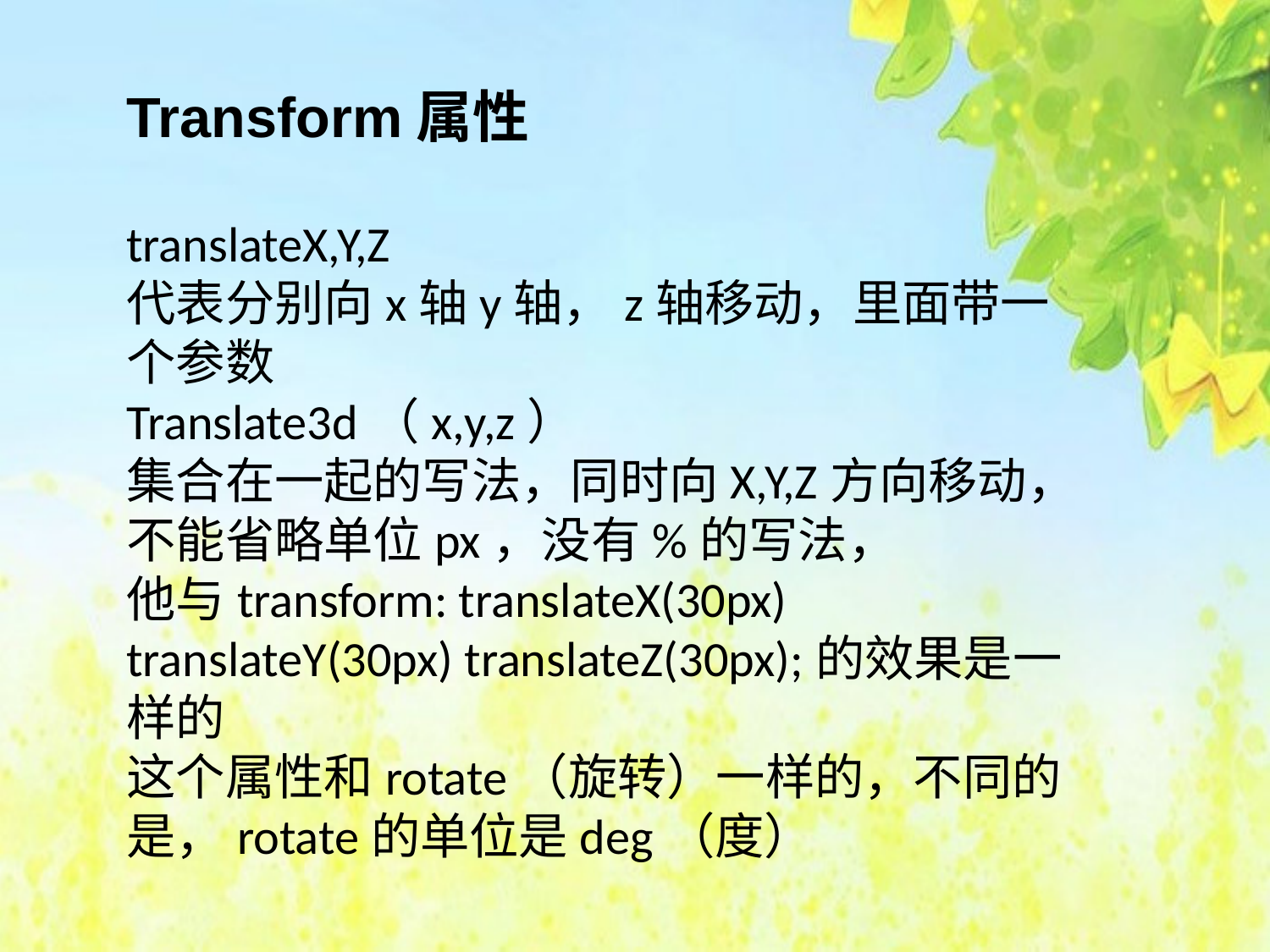

Transform属性
translateX,Y,Z
代表分别向x轴y轴，z轴移动，里面带一个参数
Translate3d（x,y,z）
集合在一起的写法，同时向X,Y,Z方向移动，不能省略单位px，没有%的写法，
他与transform: translateX(30px) translateY(30px) translateZ(30px);的效果是一样的
这个属性和rotate（旋转）一样的，不同的是，rotate的单位是deg（度）